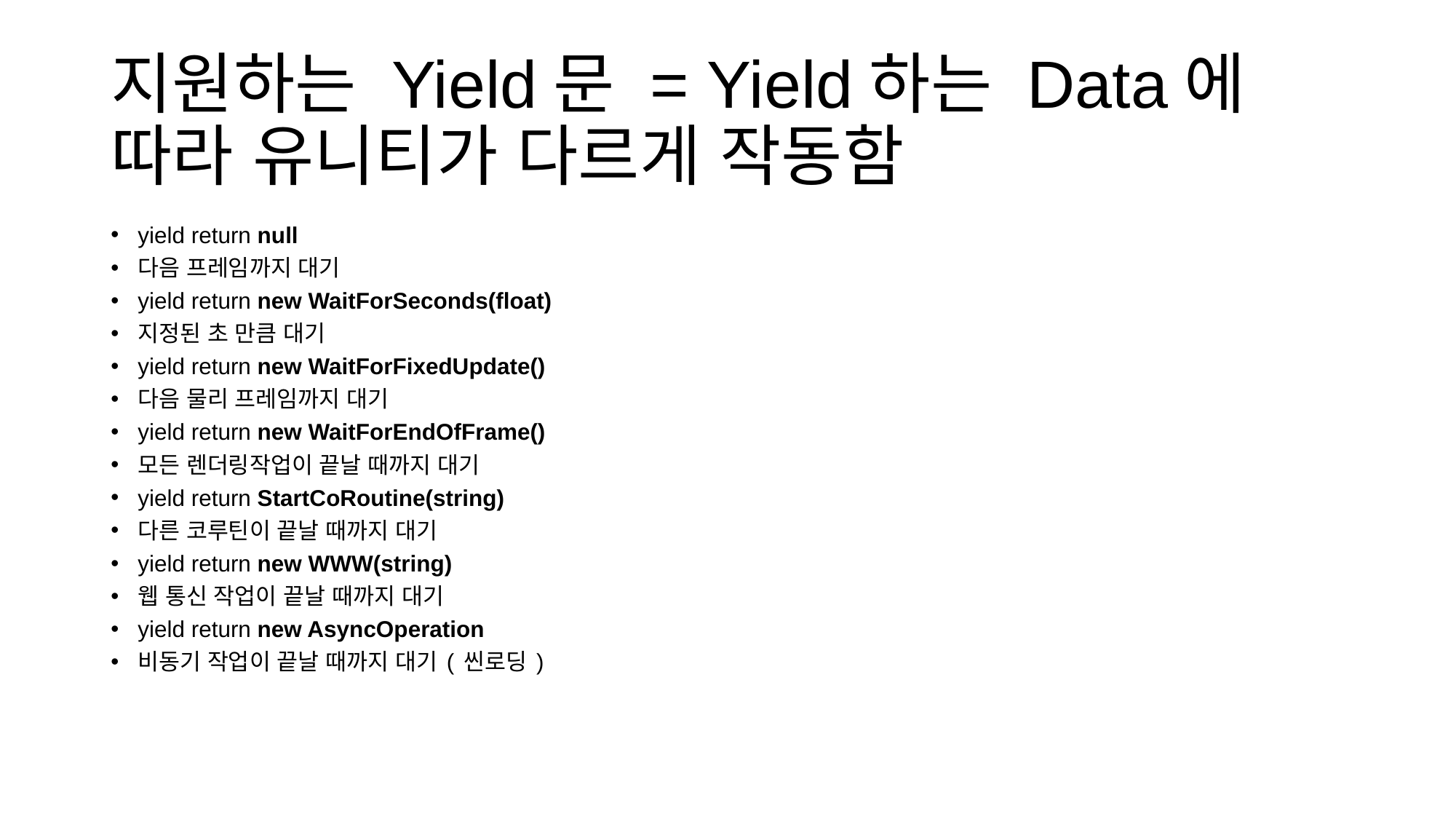

# 지원하는 Yield문 = Yield하는 Data에 따라 유니티가 다르게 작동함
yield return null
다음 프레임까지 대기
yield return new WaitForSeconds(float)
지정된 초 만큼 대기
yield return new WaitForFixedUpdate()
다음 물리 프레임까지 대기
yield return new WaitForEndOfFrame()
모든 렌더링작업이 끝날 때까지 대기
yield return StartCoRoutine(string)
다른 코루틴이 끝날 때까지 대기
yield return new WWW(string)
웹 통신 작업이 끝날 때까지 대기
yield return new AsyncOperation
비동기 작업이 끝날 때까지 대기 ( 씬로딩 )